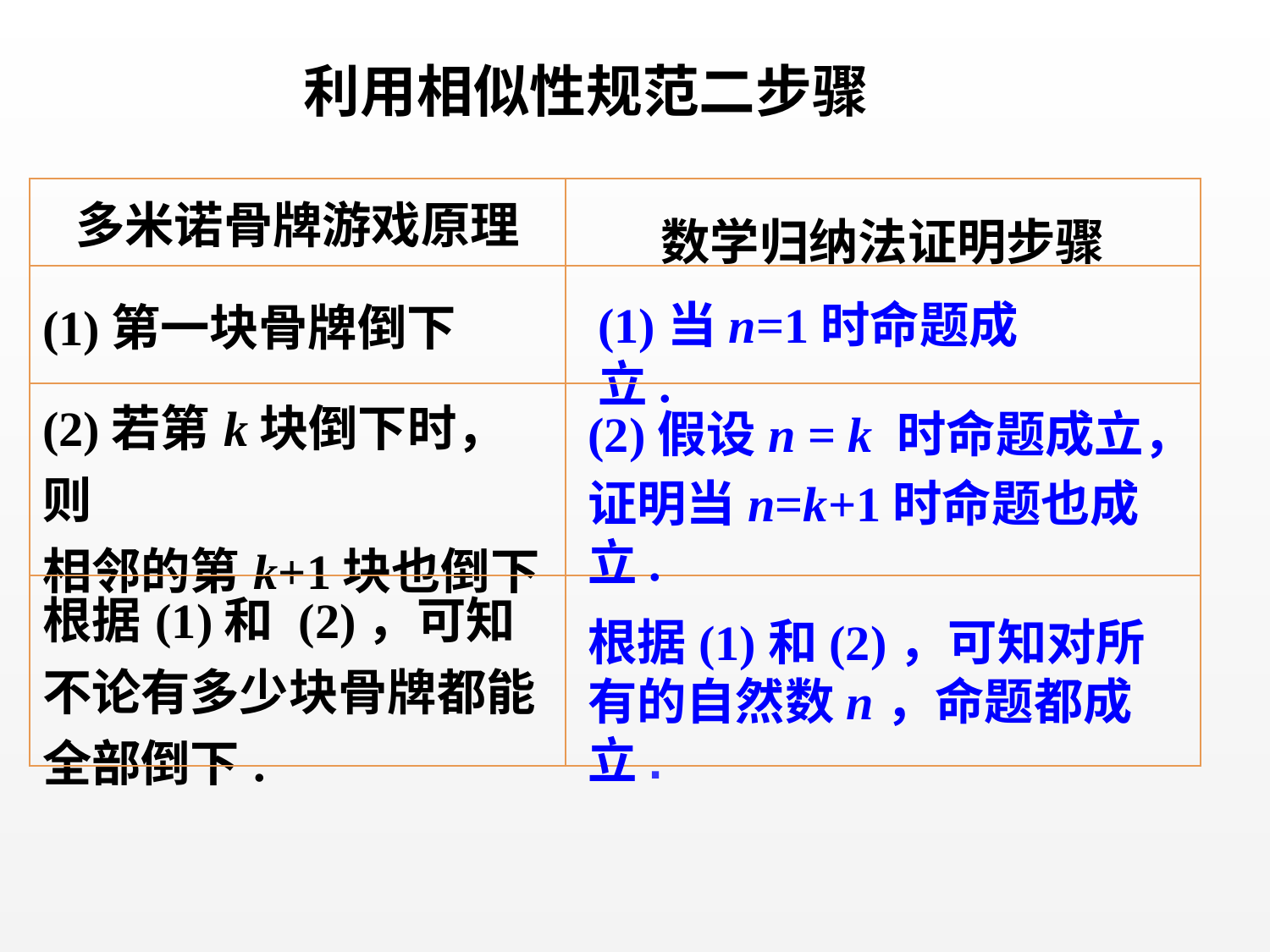

利用相似性规范二步骤
| 多米诺骨牌游戏原理 | 数学归纳法证明步骤 |
| --- | --- |
| (1)第一块骨牌倒下 |  |
| (2)若第k块倒下时，则 相邻的第k+1块也倒下 |  |
| 根据(1)和 (2)，可知不论有多少块骨牌都能全部倒下. |  |
(1)当n=1时命题成立.
(2)假设n = k 时命题成立，
证明当n=k+1时命题也成立.

根据(1)和(2)，可知对所有的自然数n，命题都成立.